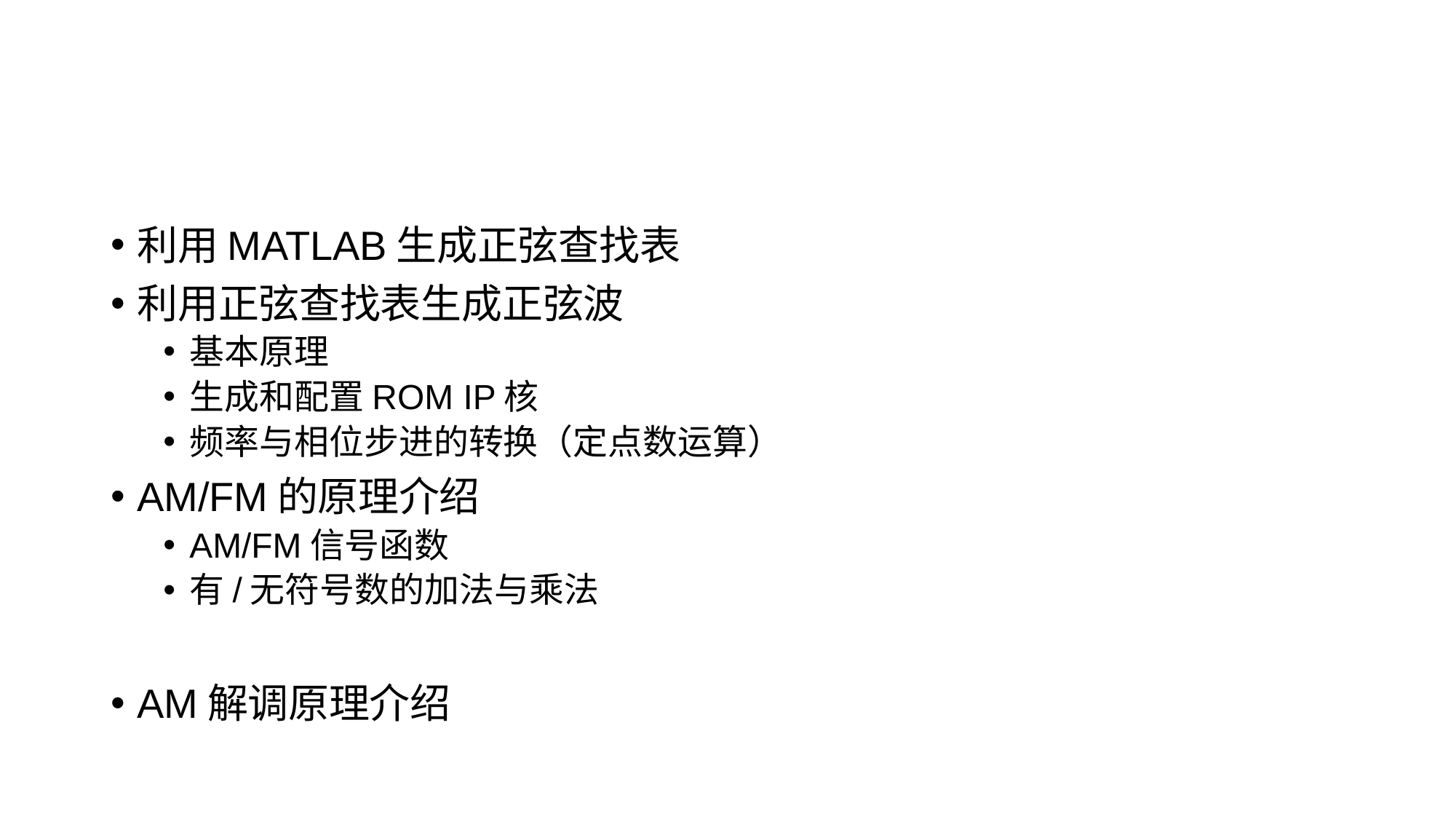

# 主要内容
利用MATLAB生成正弦查找表
利用正弦查找表生成正弦波
基本原理
生成和配置ROM IP核
频率与相位步进的转换（定点数运算）
AM/FM的原理介绍
AM/FM信号函数
有/无符号数的加法与乘法

AM解调原理介绍